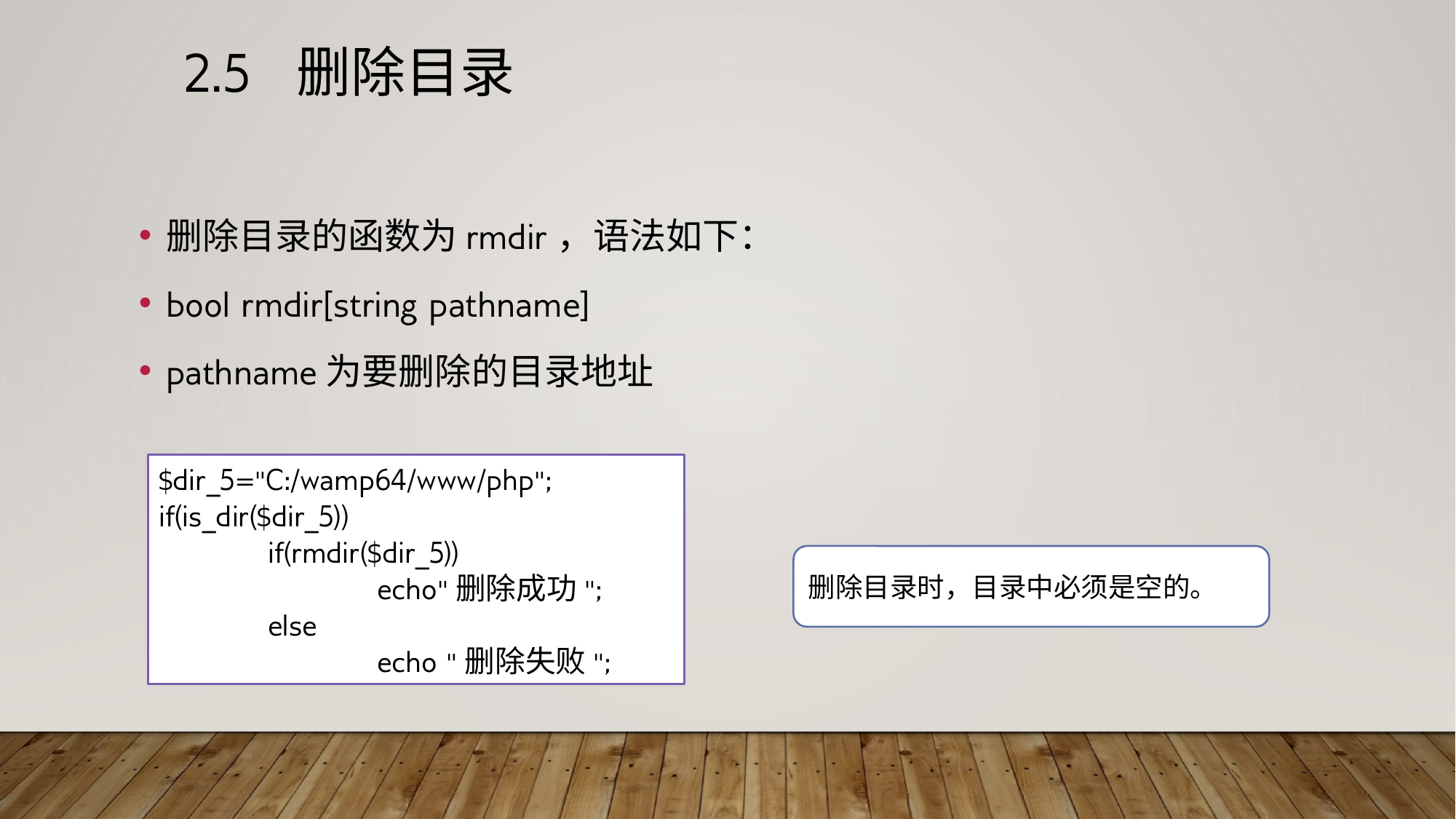

# 2.5  删除目录
删除目录的函数为rmdir，语法如下：
bool rmdir[string pathname]
pathname为要删除的目录地址

$dir_5="C:/wamp64/www/php";
if(is_dir($dir_5))
	if(rmdir($dir_5))
		echo"删除成功";
	else
		echo "删除失败";
删除目录时，目录中必须是空的。